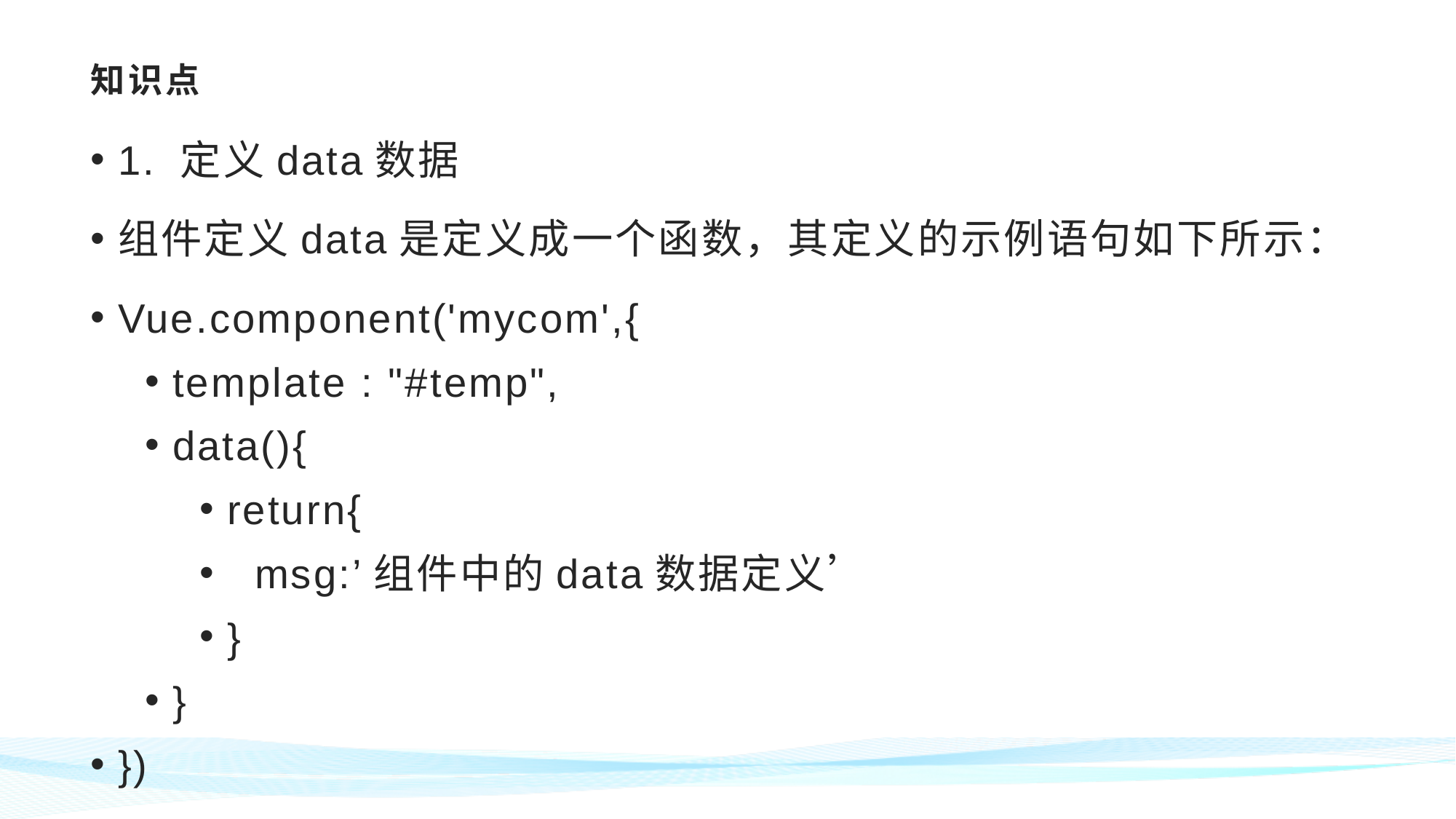

# 知识点
1. 定义data数据
组件定义data是定义成一个函数，其定义的示例语句如下所示：
Vue.component('mycom',{
template : "#temp",
data(){
return{
  msg:’组件中的data数据定义’
}
}
})